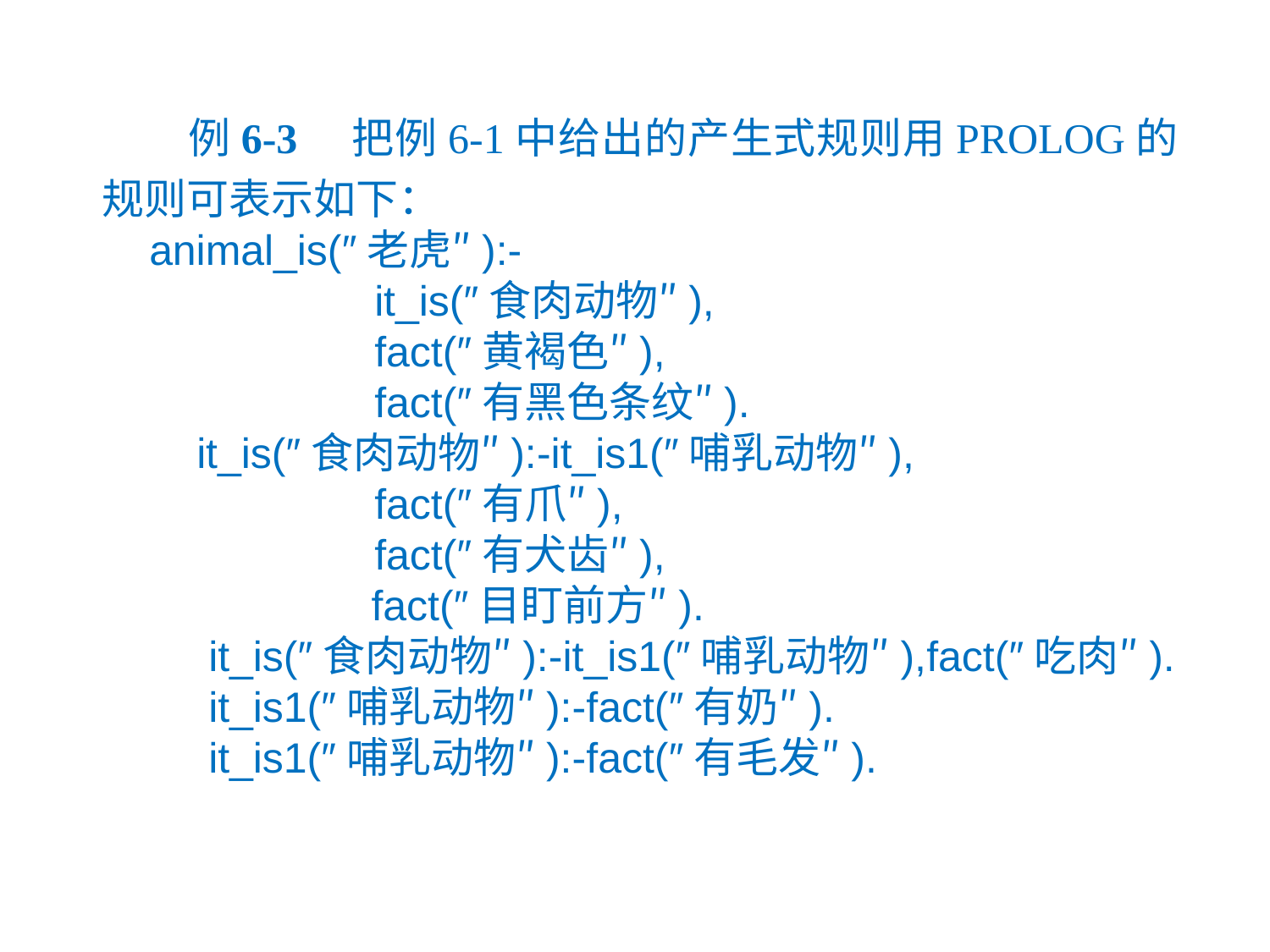

例6-3　把例6-1中给出的产生式规则用PROLOG的规则可表示如下：
    animal_is(″老虎″):-
                       it_is(″食肉动物″),
                       fact(″黄褐色″),
                       fact(″有黑色条纹″).
        it_is(″食肉动物″):-it_is1(″哺乳动物″),
                       fact(″有爪″),
                       fact(″有犬齿″),
　　　　  　   fact(″目盯前方″).
         it_is(″食肉动物″):-it_is1(″哺乳动物″),fact(″吃肉″).
         it_is1(″哺乳动物″):-fact(″有奶″).
         it_is1(″哺乳动物″):-fact(″有毛发″).